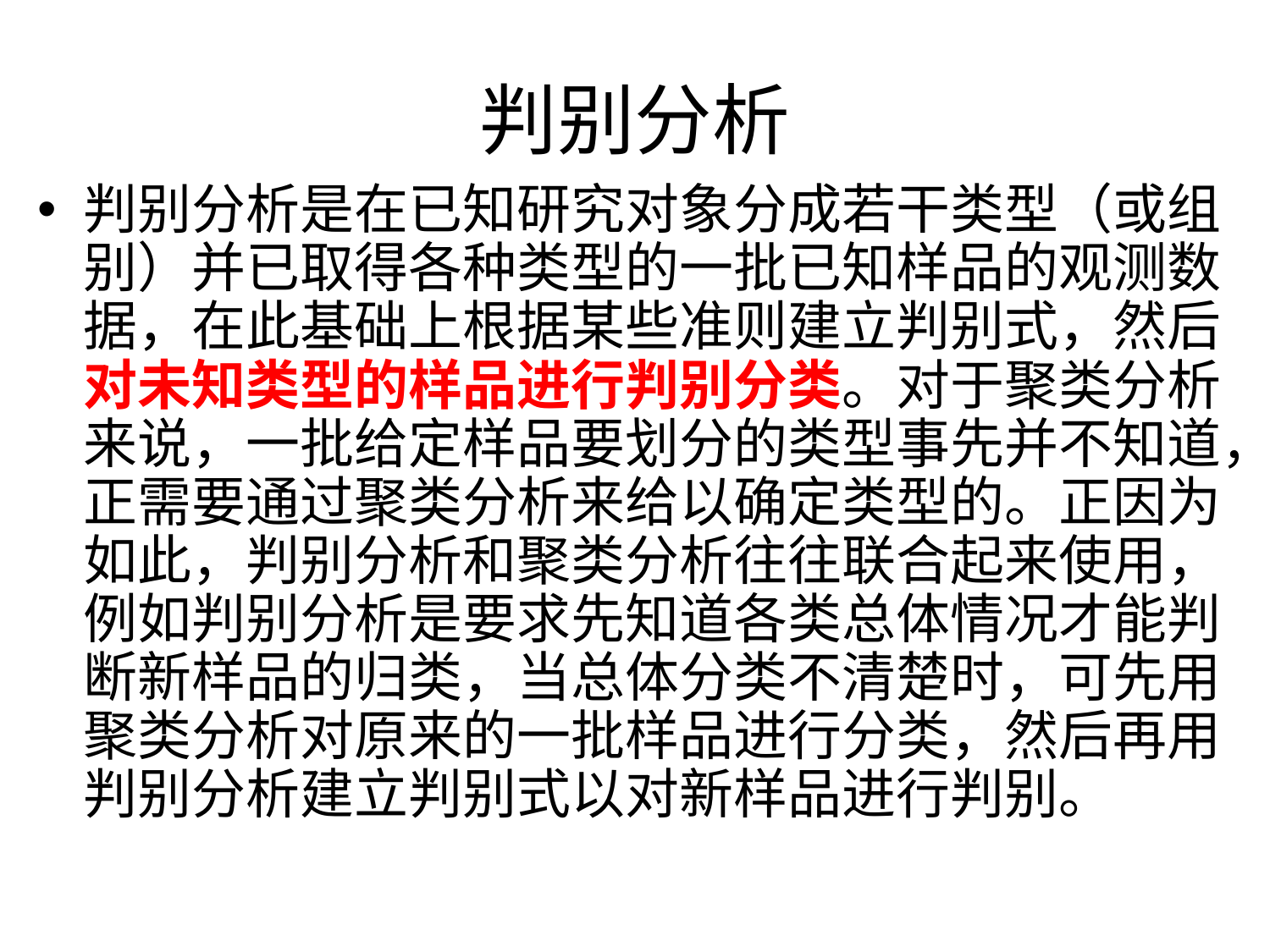

# 判别分析
判别分析是在已知研究对象分成若干类型（或组别）并已取得各种类型的一批已知样品的观测数据，在此基础上根据某些准则建立判别式，然后对未知类型的样品进行判别分类。对于聚类分析来说，一批给定样品要划分的类型事先并不知道，正需要通过聚类分析来给以确定类型的。正因为如此，判别分析和聚类分析往往联合起来使用，例如判别分析是要求先知道各类总体情况才能判断新样品的归类，当总体分类不清楚时，可先用聚类分析对原来的一批样品进行分类，然后再用判别分析建立判别式以对新样品进行判别。